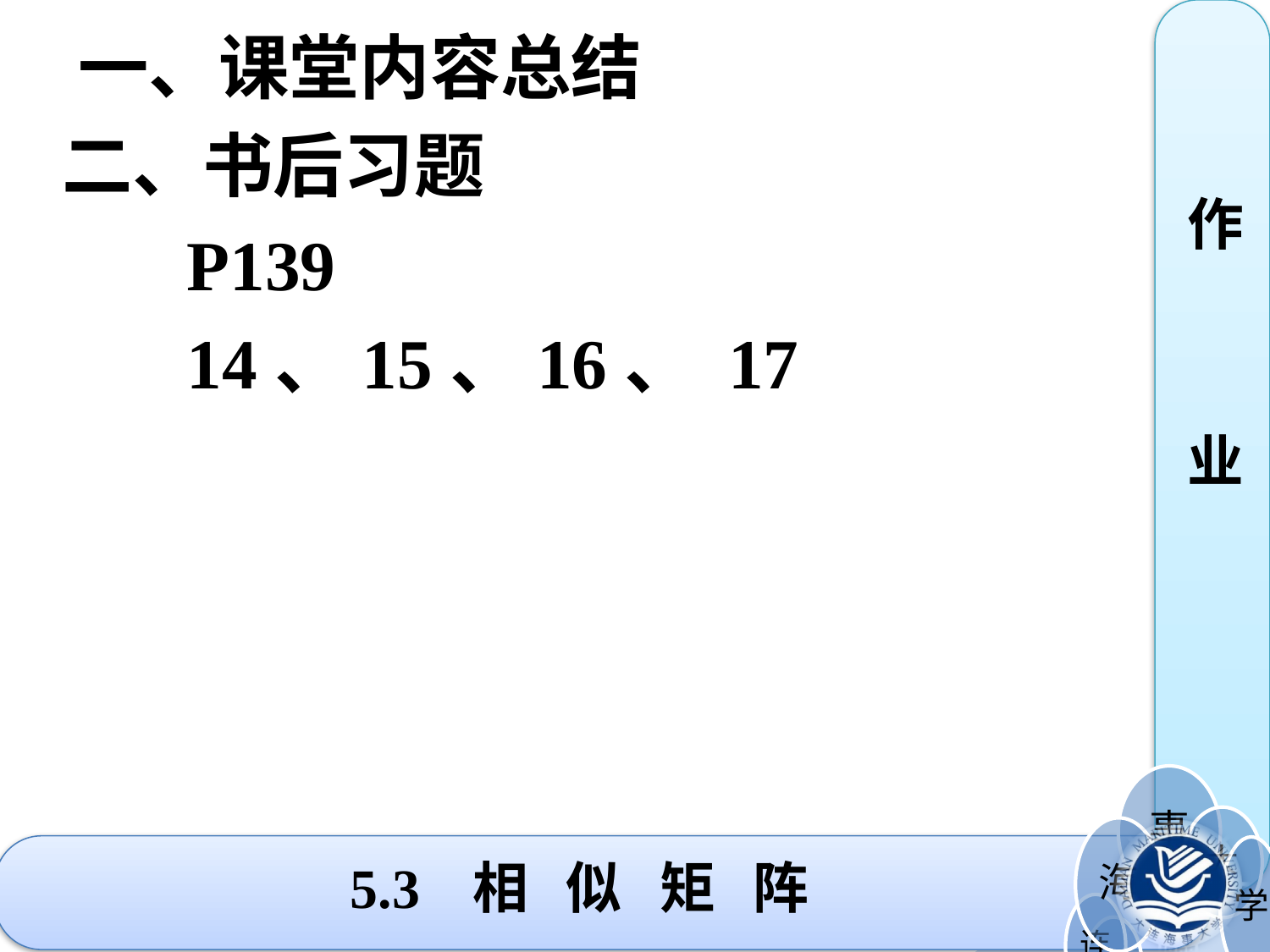

一、课堂内容总结
 二、书后习题
         P139
         14、15、16、 17

作

业
5.3   相   似   矩   阵